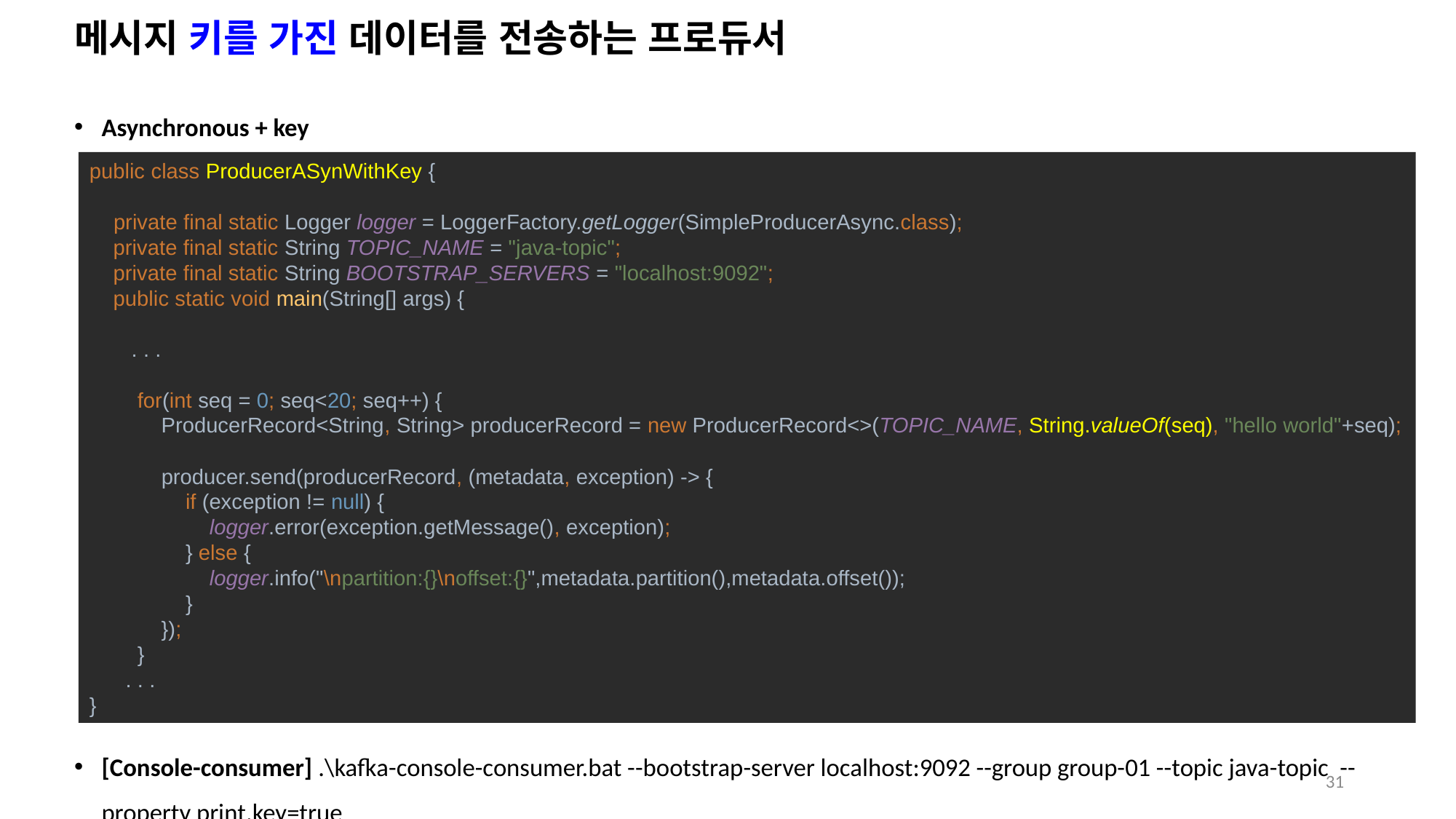

# 메시지 키를 가진 데이터를 전송하는 프로듀서
Asynchronous + key

[Console-consumer] .\kafka-console-consumer.bat --bootstrap-server localhost:9092 --group group-01 --topic java-topic  --property print.key=true
public class ProducerASynWithKey {
    private final static Logger logger = LoggerFactory.getLogger(SimpleProducerAsync.class);
    private final static String TOPIC_NAME = "java-topic";
    private final static String BOOTSTRAP_SERVERS = "localhost:9092";
    public static void main(String[] args) {
       . . .
        for(int seq = 0; seq<20; seq++) {
            ProducerRecord<String, String> producerRecord = new ProducerRecord<>(TOPIC_NAME, String.valueOf(seq), "hello world"+seq);
            producer.send(producerRecord, (metadata, exception) -> {
                if (exception != null) {
                    logger.error(exception.getMessage(), exception);
                } else {
                    logger.info("\npartition:{}\noffset:{}",metadata.partition(),metadata.offset());
                }
            });
        }
      . . .
}
31